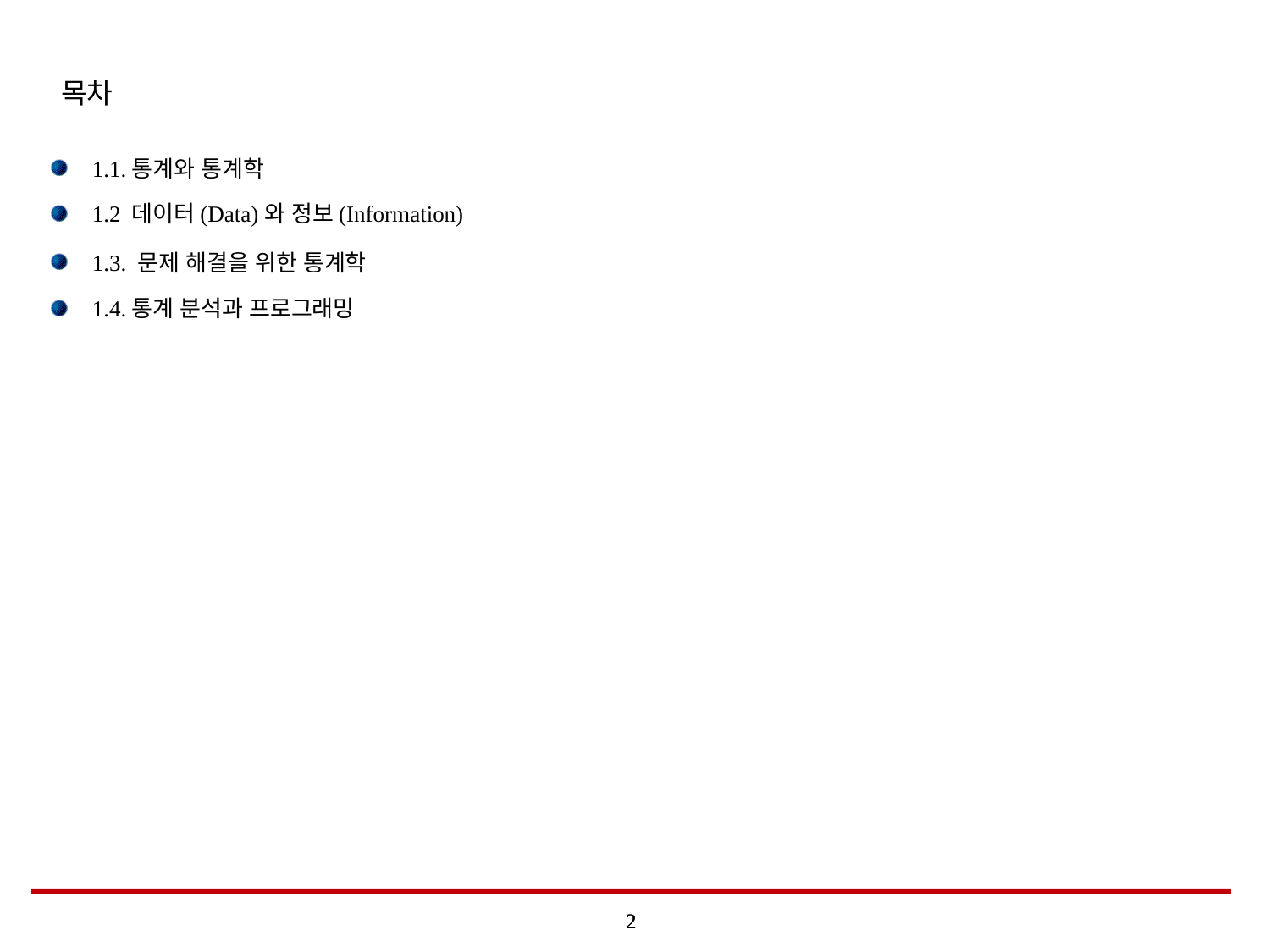

# 목차
1.1.통계와 통계학
1.2 데이터(Data)와 정보(Information)
1.3. 문제 해결을 위한 통계학
1.4.통계 분석과 프로그래밍